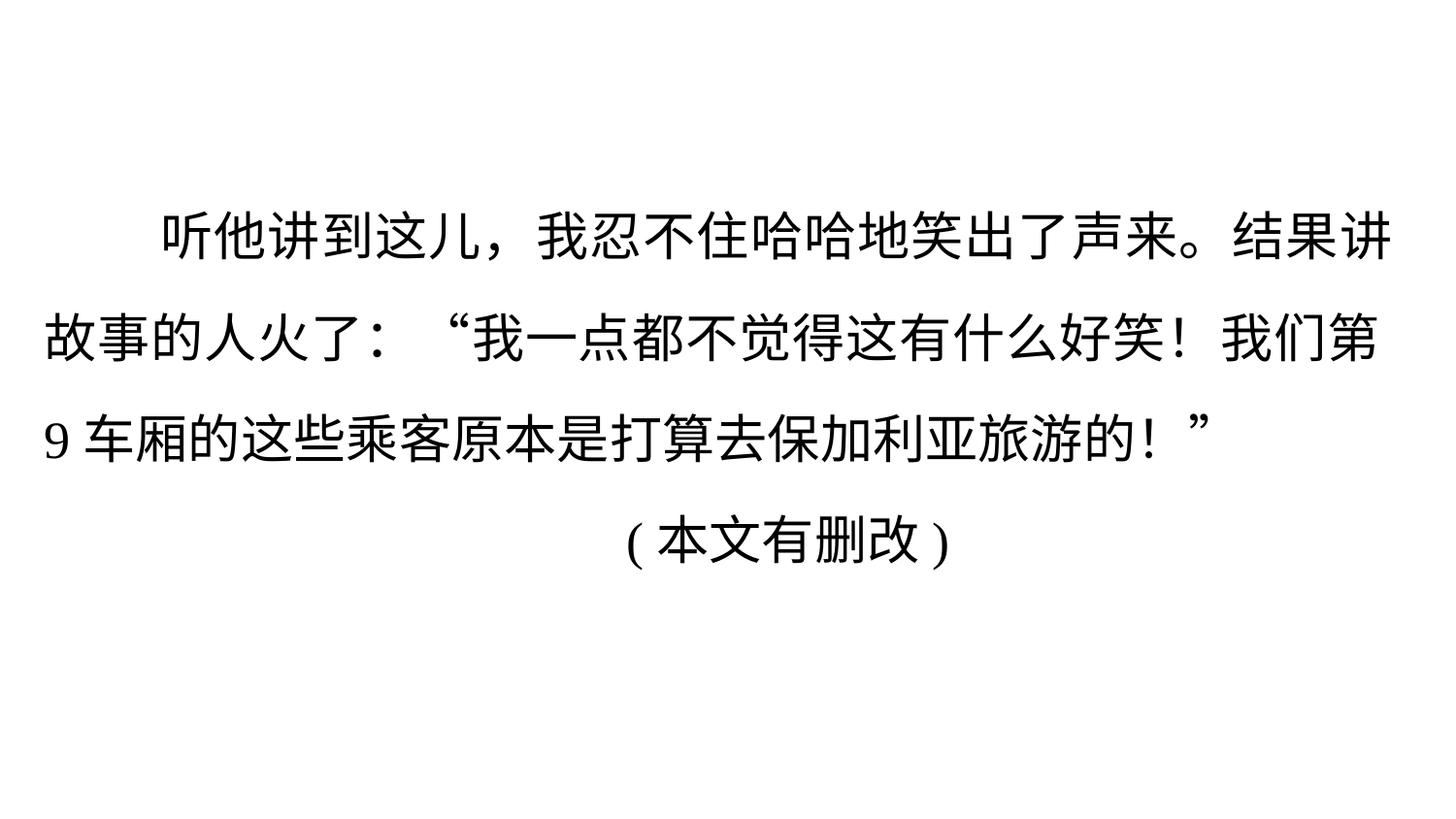

听他讲到这儿，我忍不住哈哈地笑出了声来。结果讲故事的人火了：“我一点都不觉得这有什么好笑！我们第9车厢的这些乘客原本是打算去保加利亚旅游的！”
                                        (本文有删改)